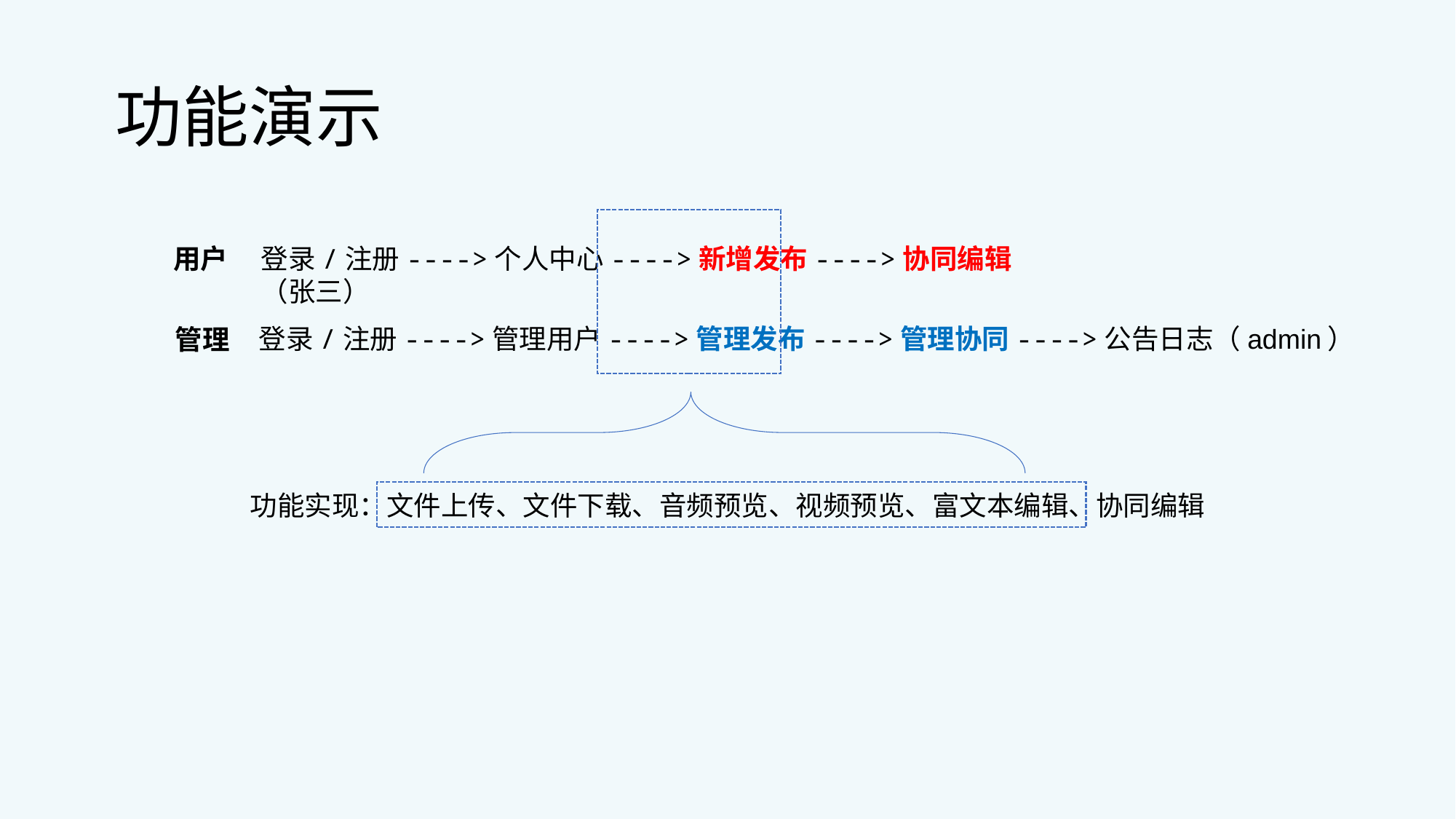

功能演示

用户
登录/注册---->个人中心---->新增发布---->协同编辑（张三）
登录/注册---->管理用户---->管理发布---->管理协同---->公告日志（admin）
管理

功能实现：文件上传、文件下载、音频预览、视频预览、富文本编辑、协同编辑